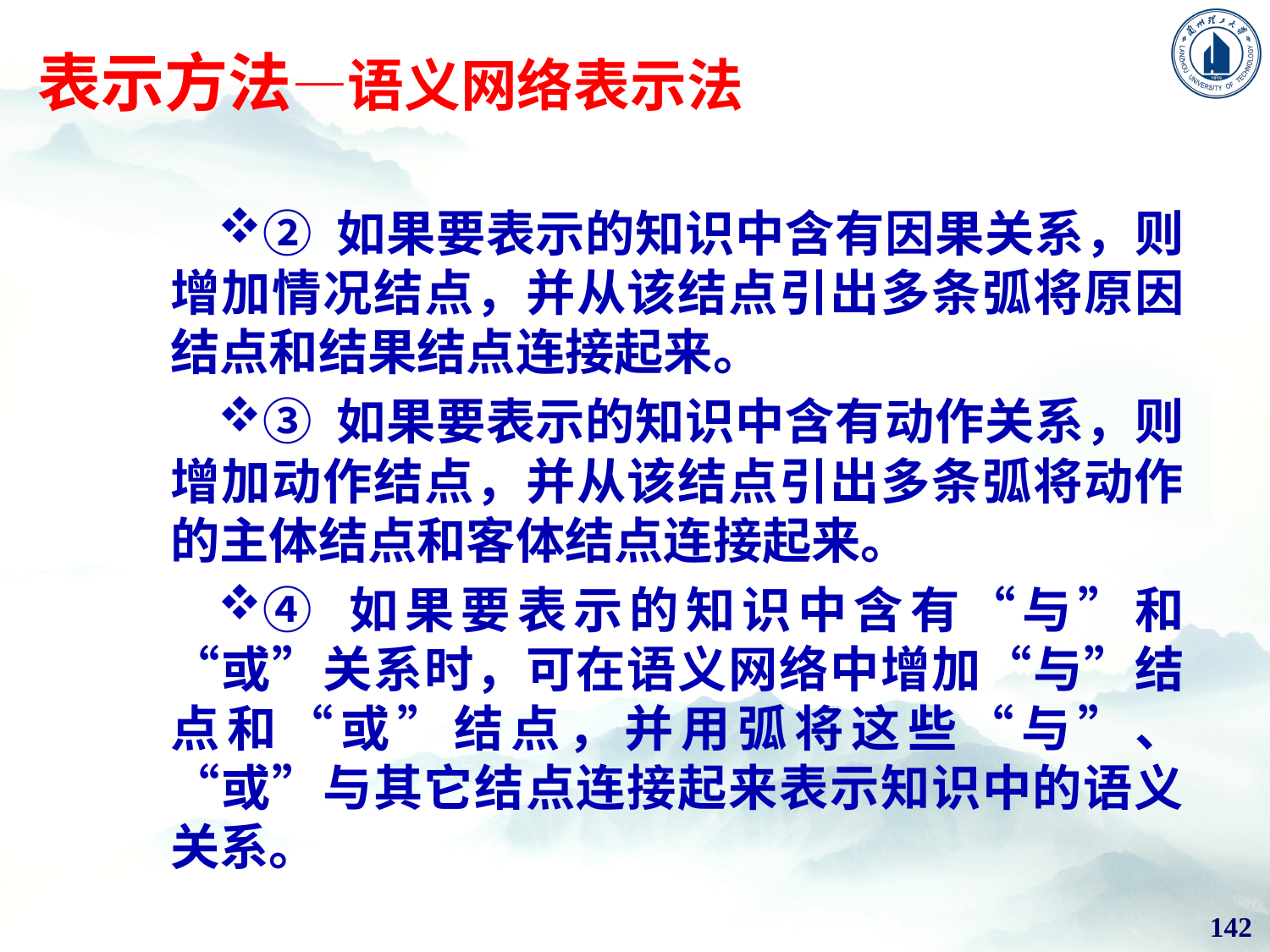

表示方法—语义网络表示法
② 如果要表示的知识中含有因果关系，则增加情况结点，并从该结点引出多条弧将原因结点和结果结点连接起来。
③ 如果要表示的知识中含有动作关系，则增加动作结点，并从该结点引出多条弧将动作的主体结点和客体结点连接起来。
④ 如果要表示的知识中含有“与”和“或”关系时，可在语义网络中增加“与”结点和“或”结点，并用弧将这些“与”、“或”与其它结点连接起来表示知识中的语义关系。
142